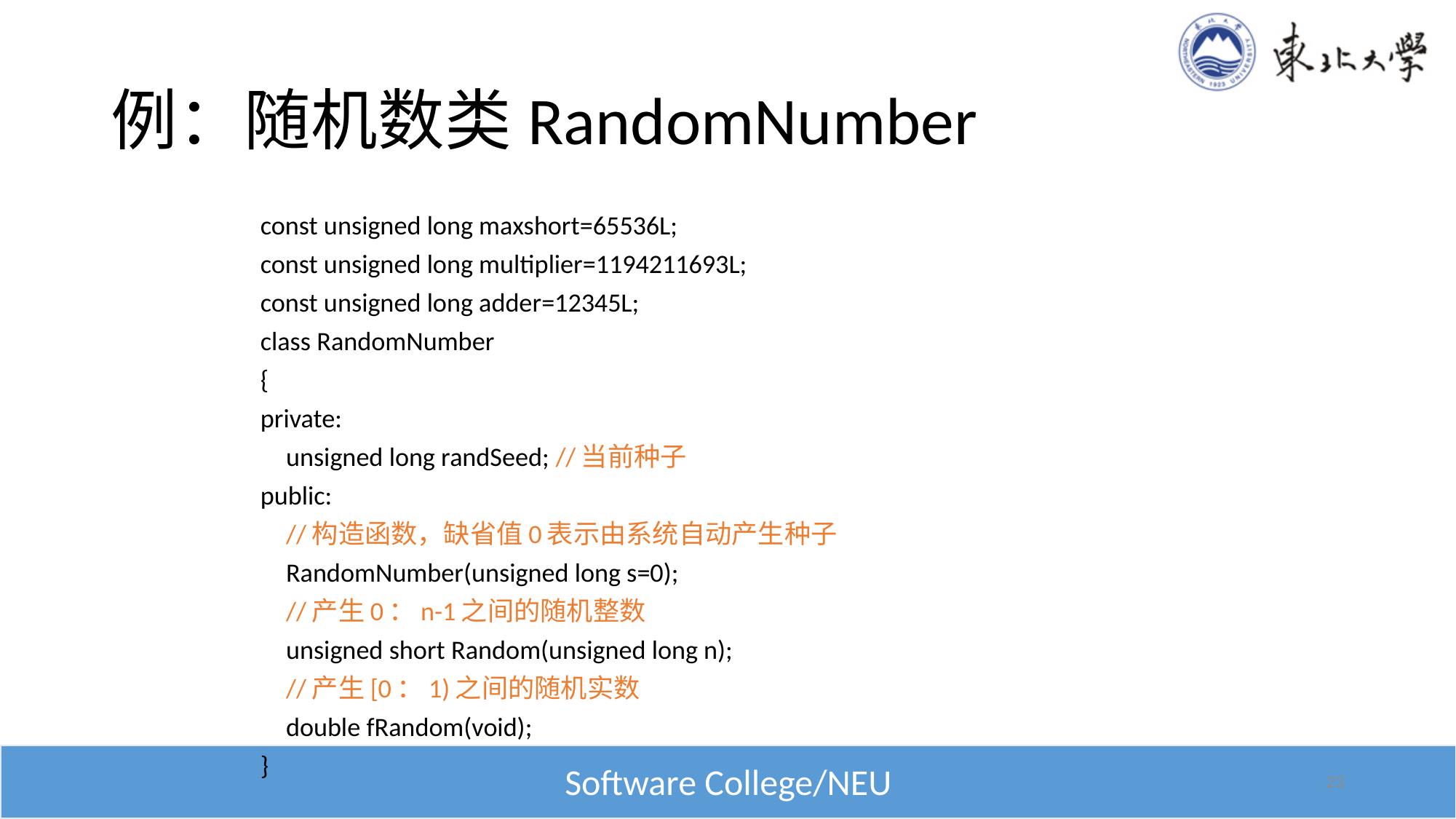

# 例：随机数类RandomNumber
const unsigned long maxshort=65536L;
const unsigned long multiplier=1194211693L;
const unsigned long adder=12345L;
class RandomNumber
{
private:
	unsigned long randSeed; //当前种子
public:
	//构造函数，缺省值0表示由系统自动产生种子
	RandomNumber(unsigned long s=0);
	//产生0：n-1之间的随机整数
	unsigned short Random(unsigned long n);
	//产生[0：1)之间的随机实数
	double fRandom(void);
}
23